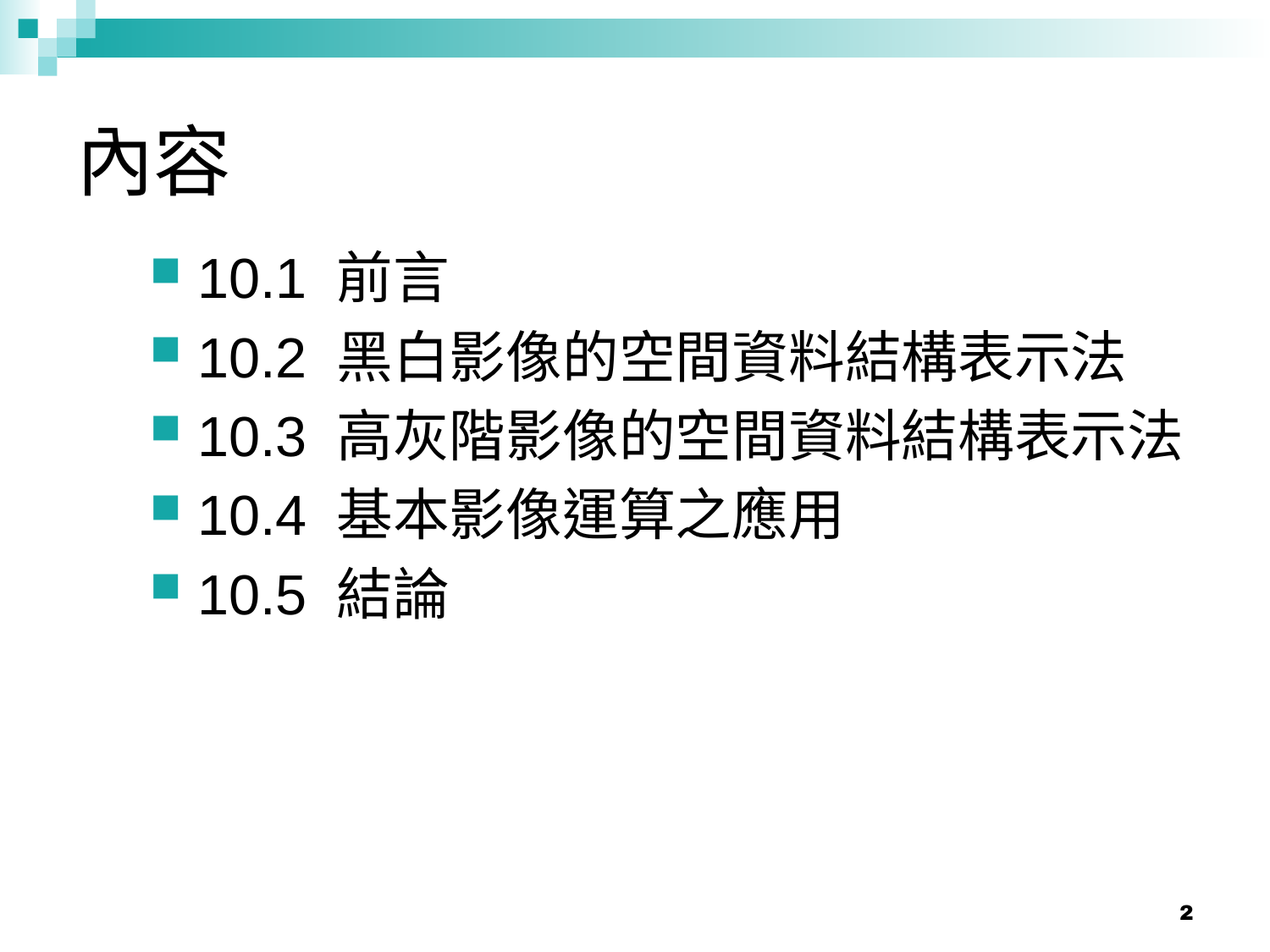

# 內容
10.1 前言
10.2 黑白影像的空間資料結構表示法
10.3 高灰階影像的空間資料結構表示法
10.4 基本影像運算之應用
10.5 結論

2